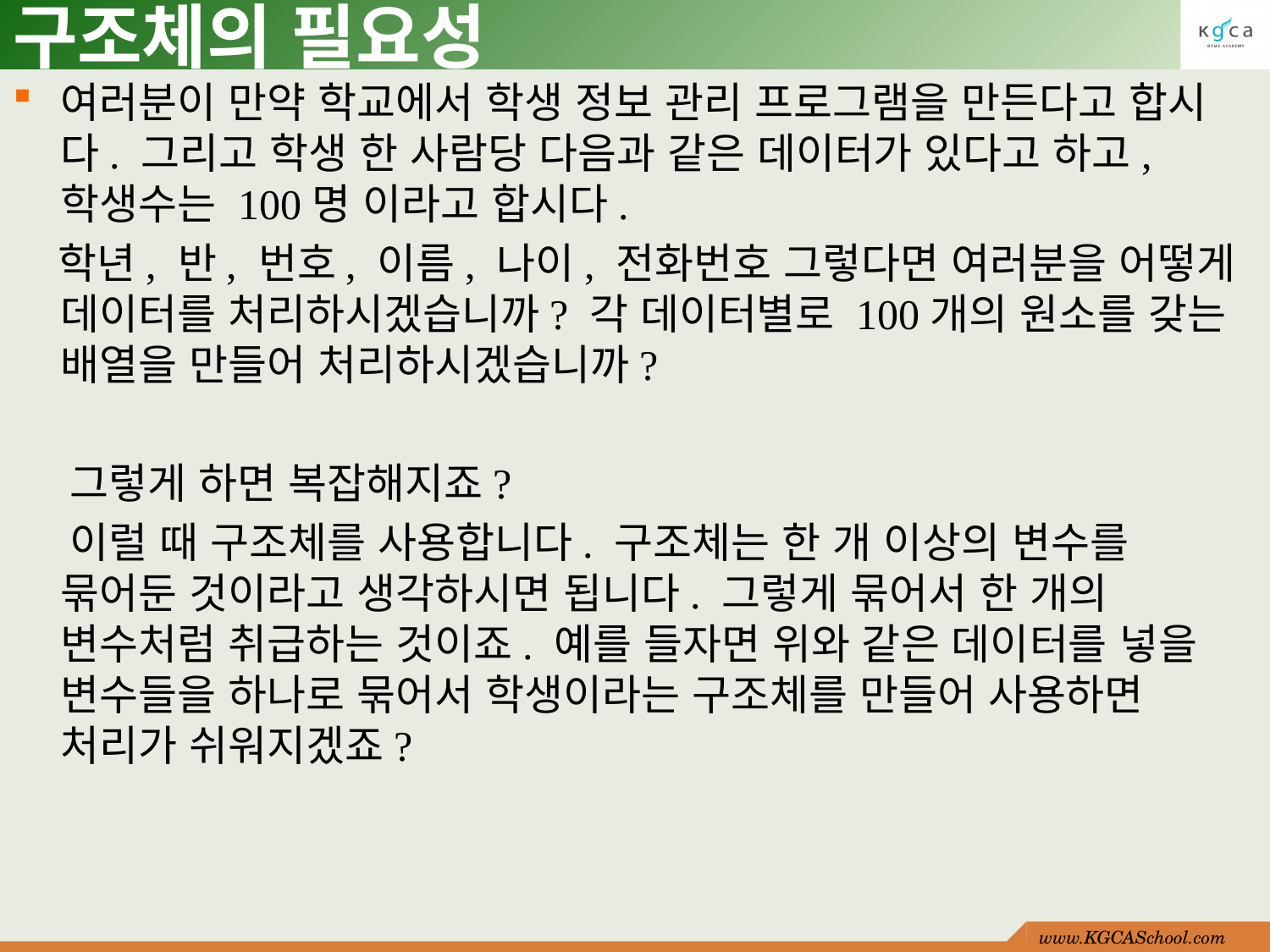

# 구조체의 필요성
여러분이 만약 학교에서 학생 정보 관리 프로그램을 만든다고 합시다. 그리고 학생 한 사람당 다음과 같은 데이터가 있다고 하고, 학생수는 100명 이라고 합시다.
   학년, 반, 번호, 이름, 나이, 전화번호 그렇다면 여러분을 어떻게 데이터를 처리하시겠습니까? 각 데이터별로 100개의 원소를 갖는 배열을 만들어 처리하시겠습니까?

    그렇게 하면 복잡해지죠?
    이럴 때 구조체를 사용합니다. 구조체는 한 개 이상의 변수를 묶어둔 것이라고 생각하시면 됩니다. 그렇게 묶어서 한 개의 변수처럼 취급하는 것이죠. 예를 들자면 위와 같은 데이터를 넣을 변수들을 하나로 묶어서 학생이라는 구조체를 만들어 사용하면 처리가 쉬워지겠죠?